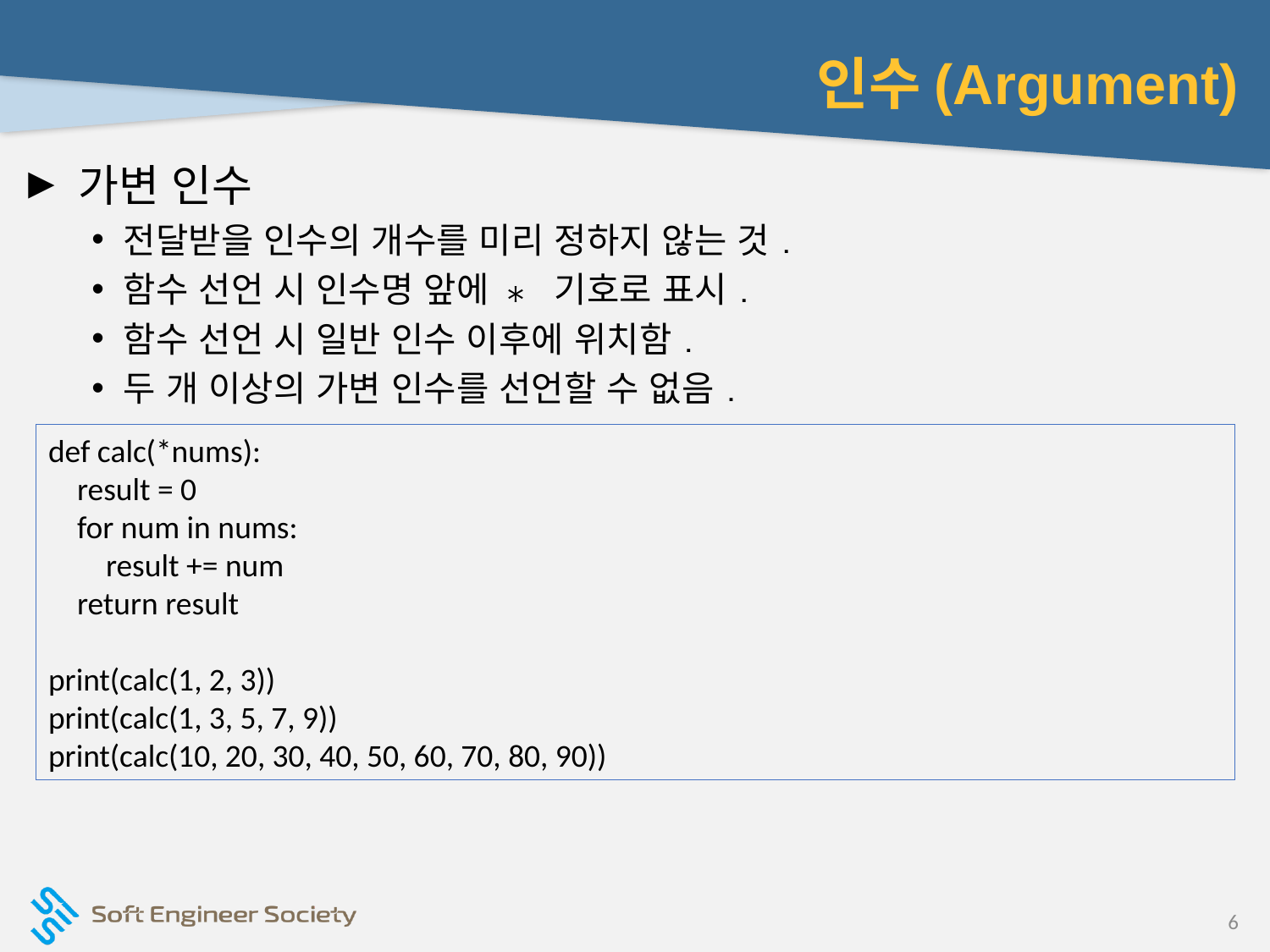

# 인수(Argument)
가변 인수
전달받을 인수의 개수를 미리 정하지 않는 것.
함수 선언 시 인수명 앞에 * 기호로 표시.
함수 선언 시 일반 인수 이후에 위치함.
두 개 이상의 가변 인수를 선언할 수 없음.
def calc(*nums):
    result = 0
    for num in nums:
        result += num
    return result

print(calc(1, 2, 3))
print(calc(1, 3, 5, 7, 9))
print(calc(10, 20, 30, 40, 50, 60, 70, 80, 90))
6